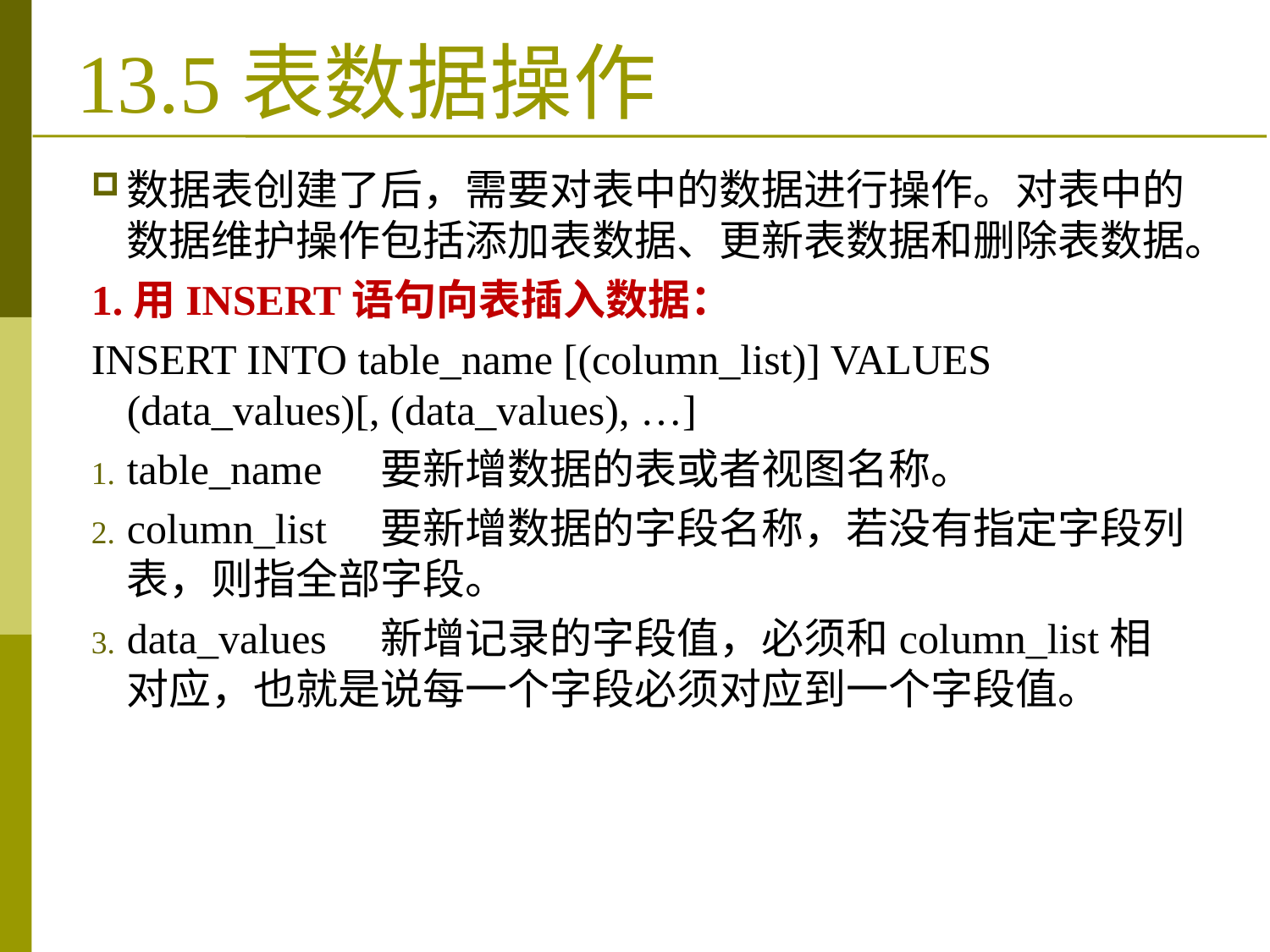

数据表创建了后，需要对表中的数据进行操作。对表中的数据维护操作包括添加表数据、更新表数据和删除表数据。
1.用INSERT语句向表插入数据：
INSERT INTO table_name [(column_list)] VALUES (data_values)[, (data_values), …]
table_name	要新增数据的表或者视图名称。
column_list	要新增数据的字段名称，若没有指定字段列表，则指全部字段。
data_values	新增记录的字段值，必须和column_list相对应，也就是说每一个字段必须对应到一个字段值。

# 13.5表数据操作